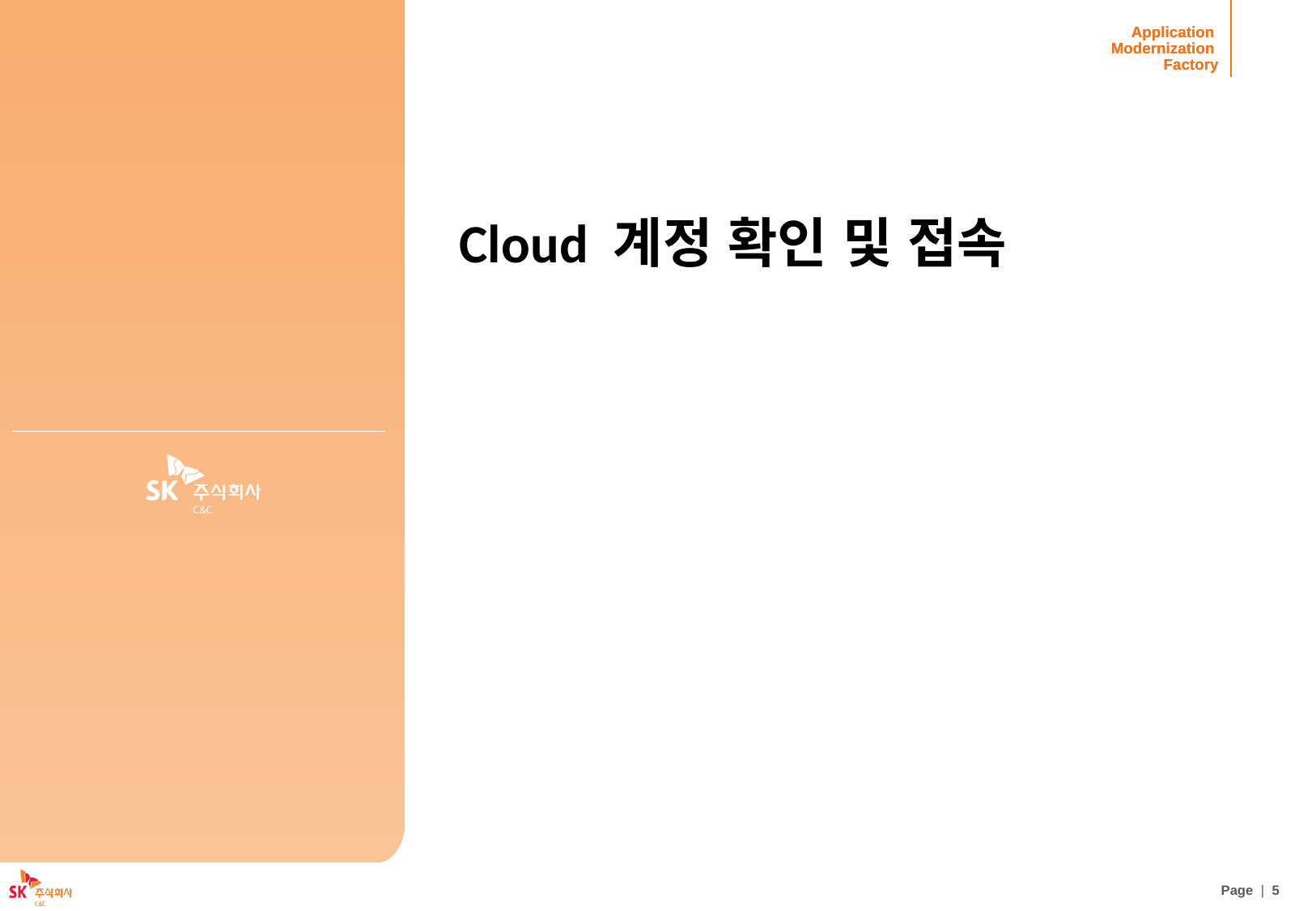

Application
Modernization
Factory
# Cloud 계정 확인 및 접속